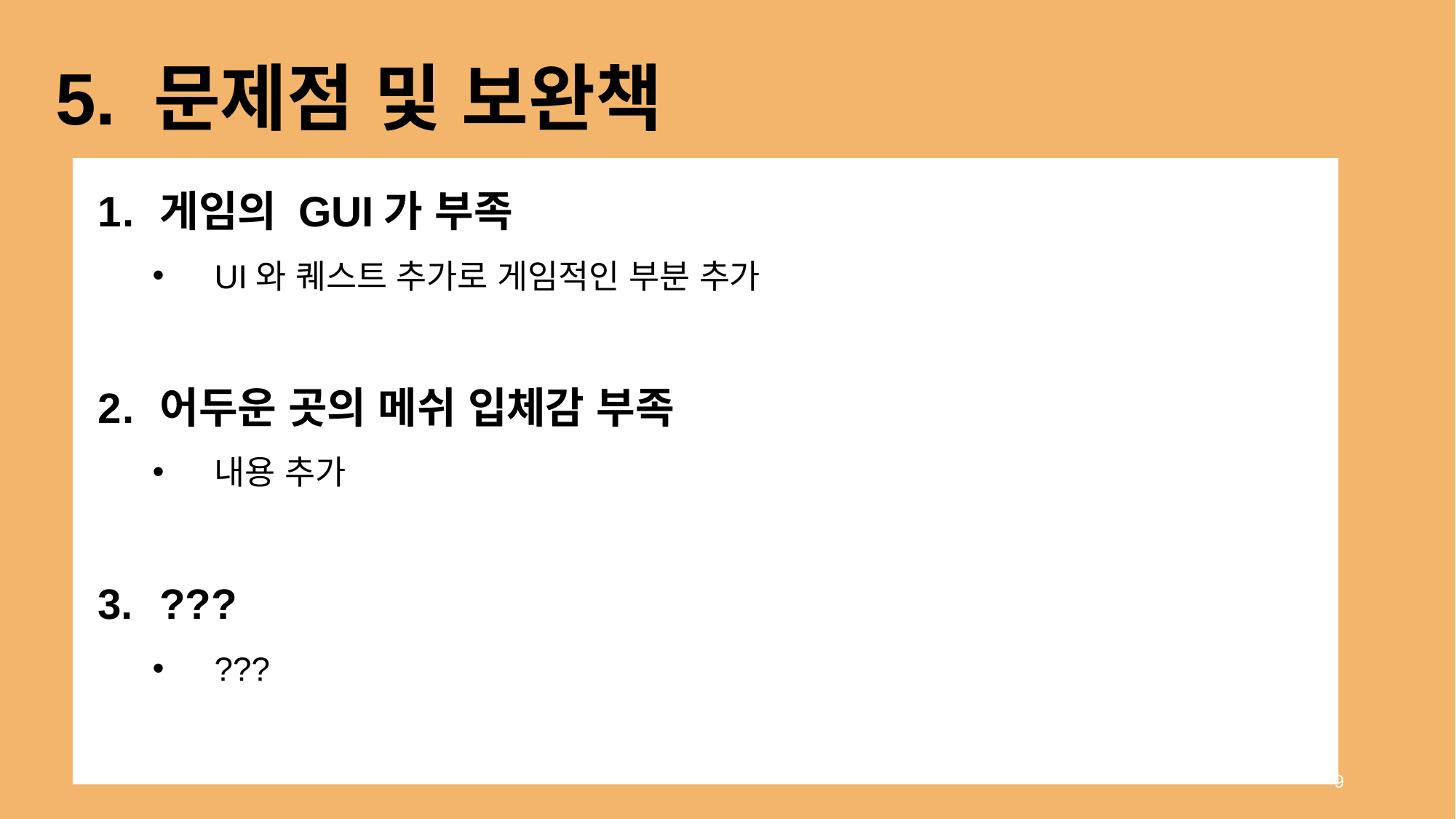

5. 문제점 및 보완책
게임의 GUI가 부족
UI와 퀘스트 추가로 게임적인 부분 추가

어두운 곳의 메쉬 입체감 부족
내용 추가

???
???

9